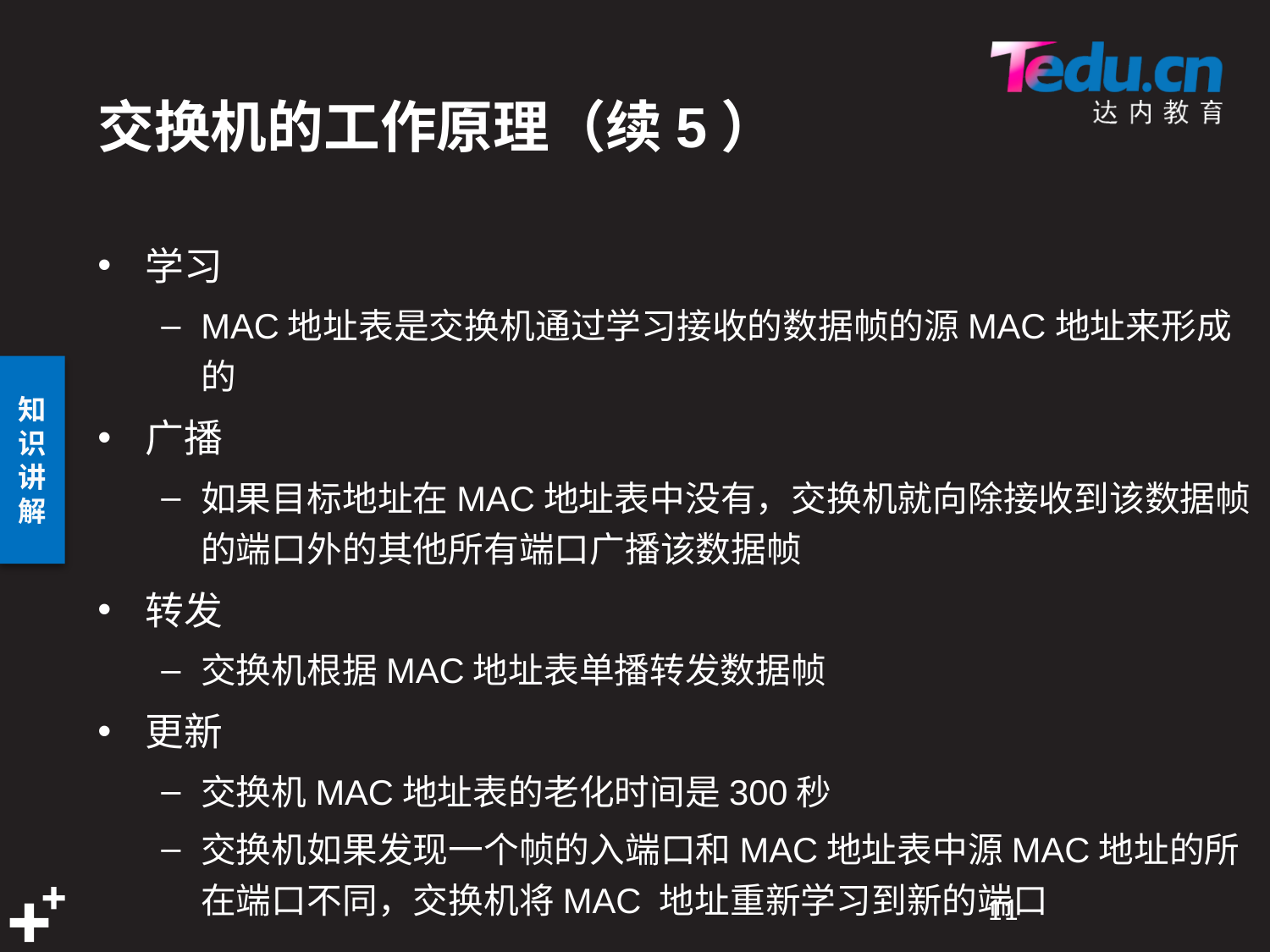

# 交换机的工作原理（续5）
学习
MAC地址表是交换机通过学习接收的数据帧的源MAC地址来形成的
广播
如果目标地址在MAC地址表中没有，交换机就向除接收到该数据帧的端口外的其他所有端口广播该数据帧
转发
交换机根据MAC地址表单播转发数据帧
更新
交换机MAC地址表的老化时间是300秒
交换机如果发现一个帧的入端口和MAC地址表中源MAC地址的所在端口不同，交换机将MAC 地址重新学习到新的端口

11